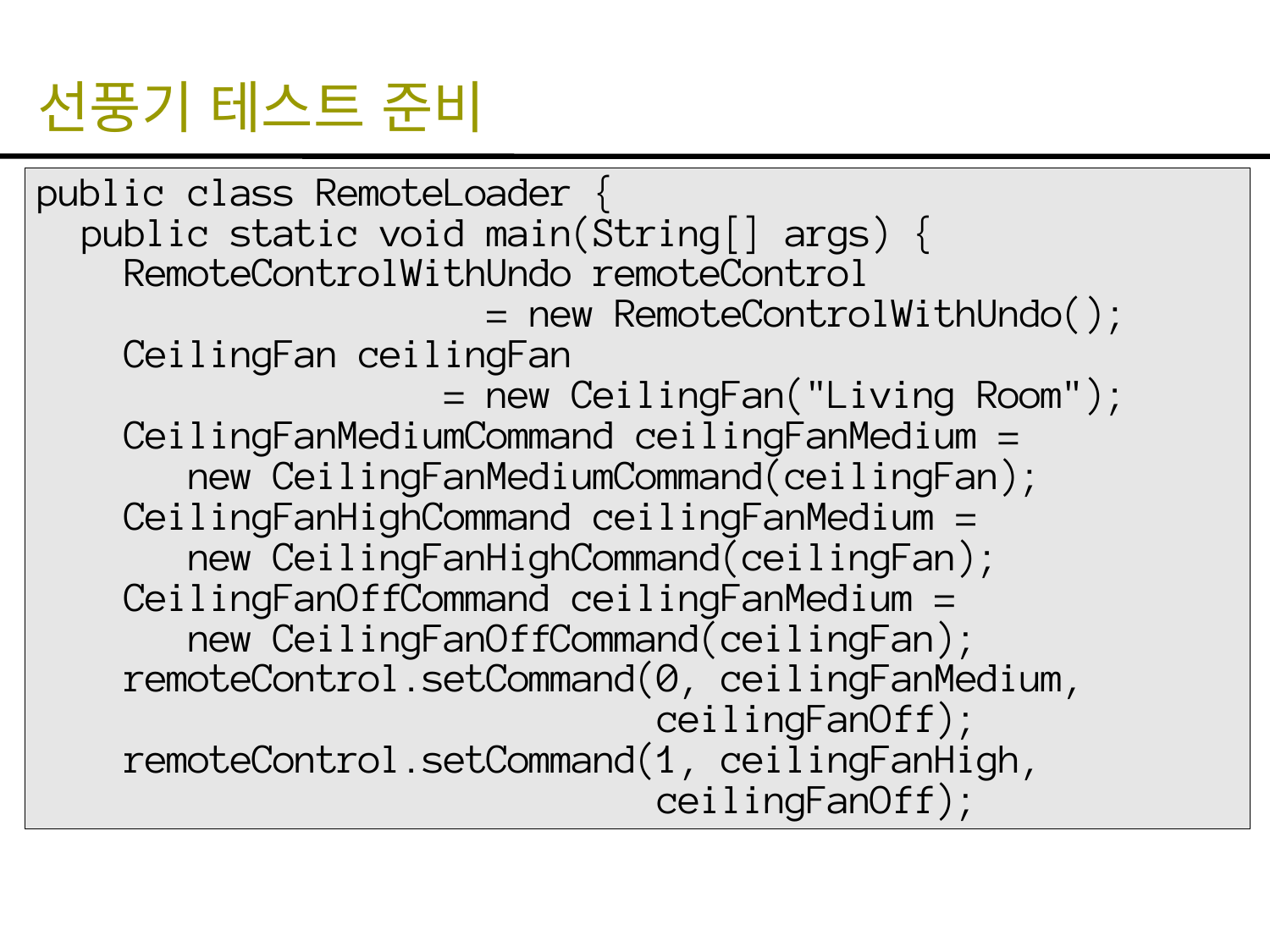

# 선풍기 테스트 준비
public class RemoteLoader {
  public static void main(String[] args) {
    RemoteControlWithUndo remoteControl
                     = new RemoteControlWithUndo();
    CeilingFan ceilingFan
                   = new CeilingFan("Living Room");
    CeilingFanMediumCommand ceilingFanMedium =
       new CeilingFanMediumCommand(ceilingFan);
    CeilingFanHighCommand ceilingFanMedium =
       new CeilingFanHighCommand(ceilingFan);
    CeilingFanOffCommand ceilingFanMedium =
       new CeilingFanOffCommand(ceilingFan);
    remoteControl.setCommand(0, ceilingFanMedium,
                             ceilingFanOff);
    remoteControl.setCommand(1, ceilingFanHigh,
                             ceilingFanOff);